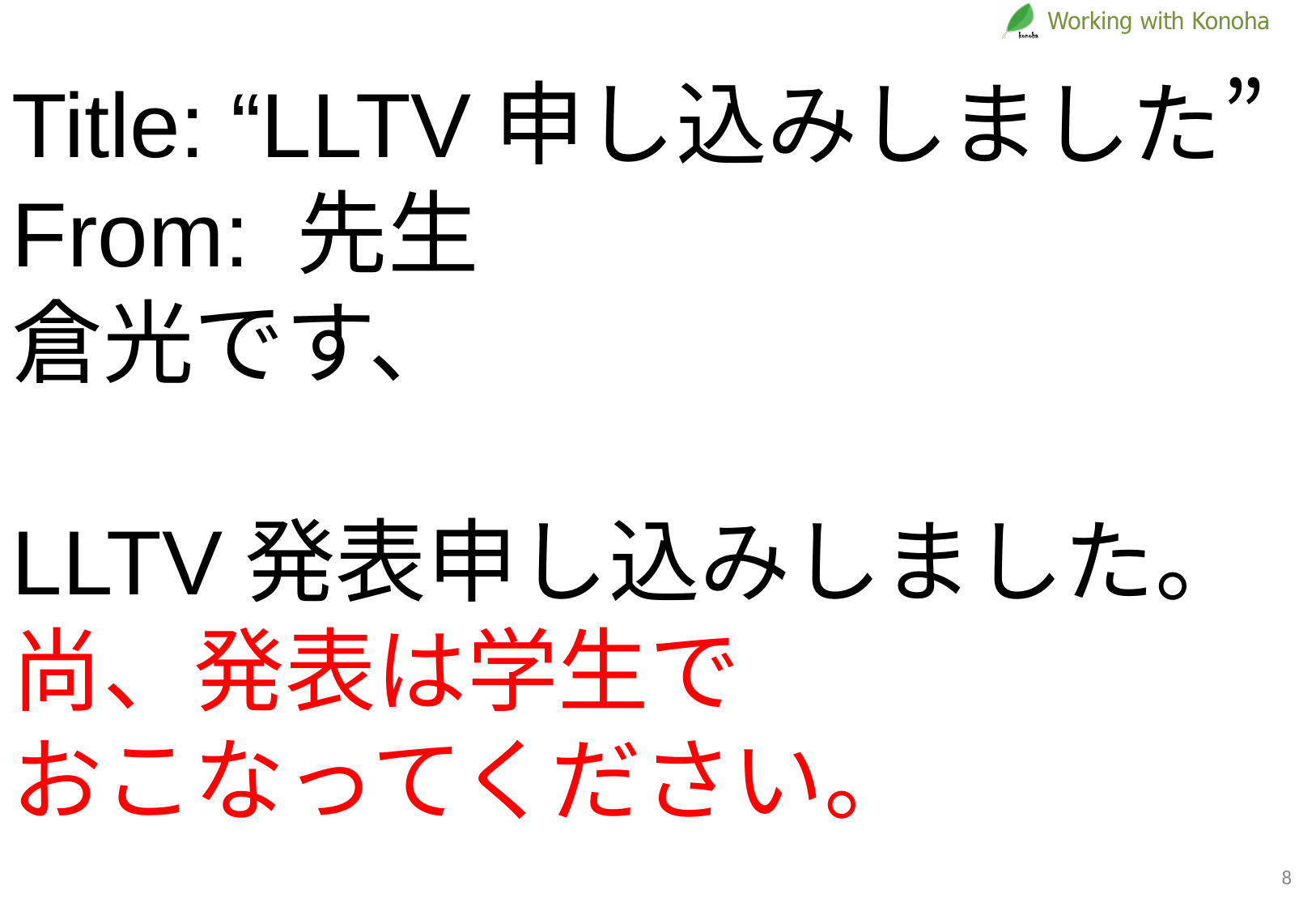

Title: “LLTV申し込みしました”
From: 先生
倉光です、

LLTV発表申し込みしました。
尚、発表は学生で
おこなってください。

8